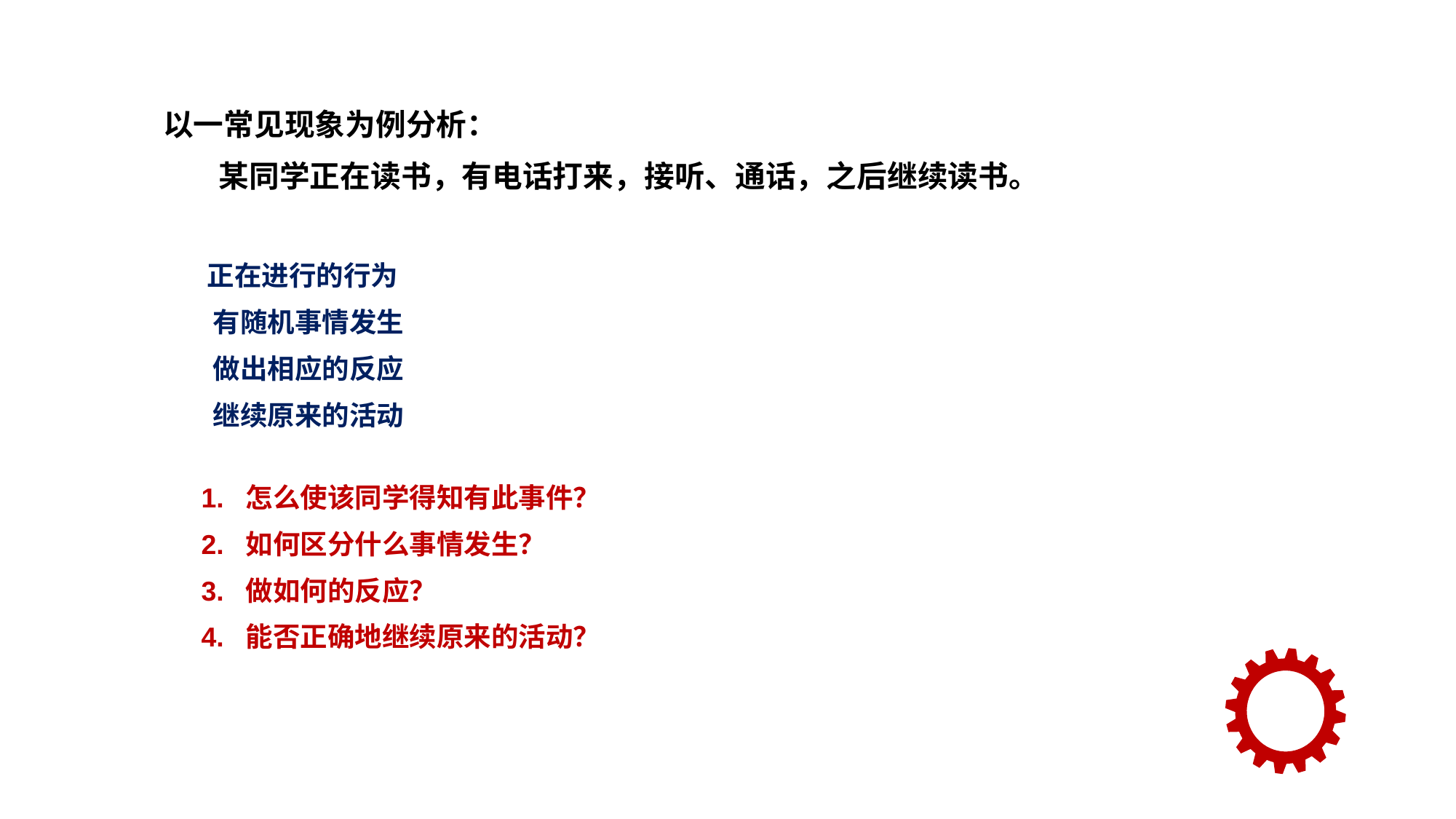

以一常见现象为例分析：
       某同学正在读书，有电话打来，接听、通话，之后继续读书。

       正在进行的行为
       有随机事情发生
       做出相应的反应
       继续原来的活动

     1.  怎么使该同学得知有此事件？
     2.  如何区分什么事情发生？
     3.  做如何的反应？
     4.  能否正确地继续原来的活动？